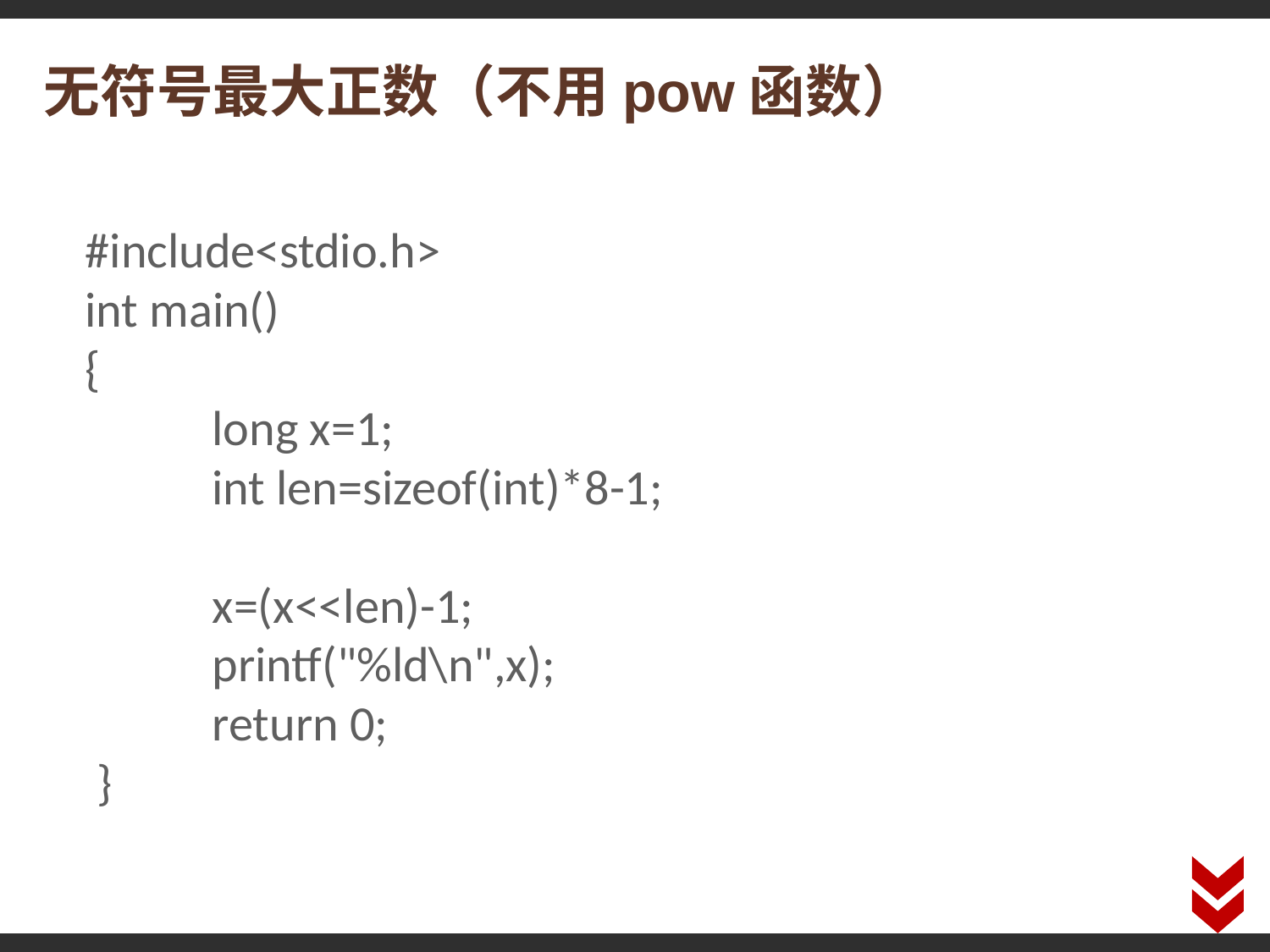

# 无符号最大正数（不用pow函数）
#include<stdio.h>
int main()
{
	long x=1;
	int len=sizeof(int)*8-1;

	x=(x<<len)-1;
	printf("%ld\n",x);
	return 0;
 }